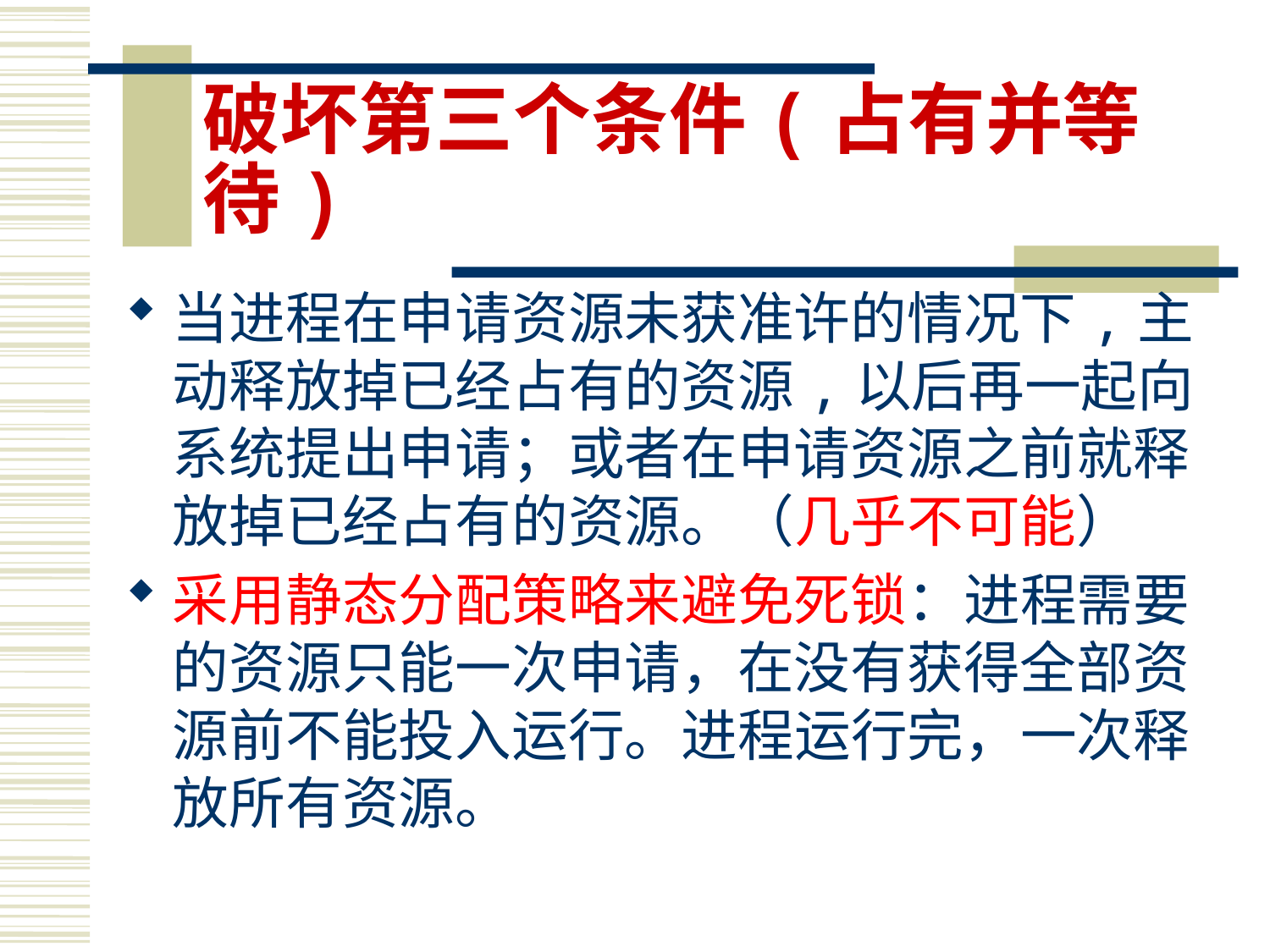

# 破坏第三个条件(占有并等待)
当进程在申请资源未获准许的情况下,主动释放掉已经占有的资源,以后再一起向系统提出申请；或者在申请资源之前就释放掉已经占有的资源。（几乎不可能）
采用静态分配策略来避免死锁：进程需要的资源只能一次申请，在没有获得全部资源前不能投入运行。进程运行完，一次释放所有资源。